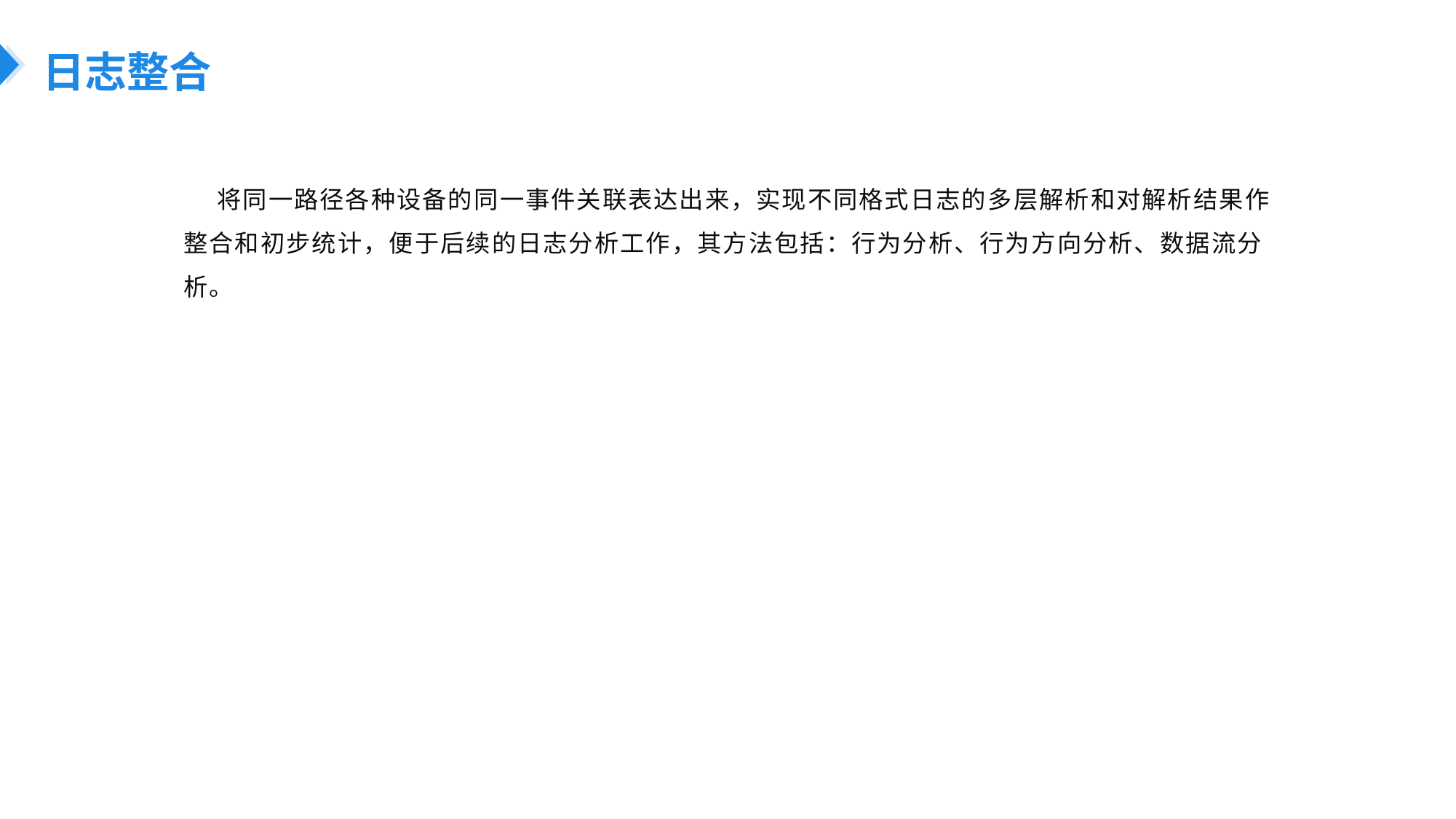

# 日志整合
    将同一路径各种设备的同一事件关联表达出来，实现不同格式日志的多层解析和对解析结果作整合和初步统计，便于后续的日志分析工作，其方法包括：行为分析、行为方向分析、数据流分析。